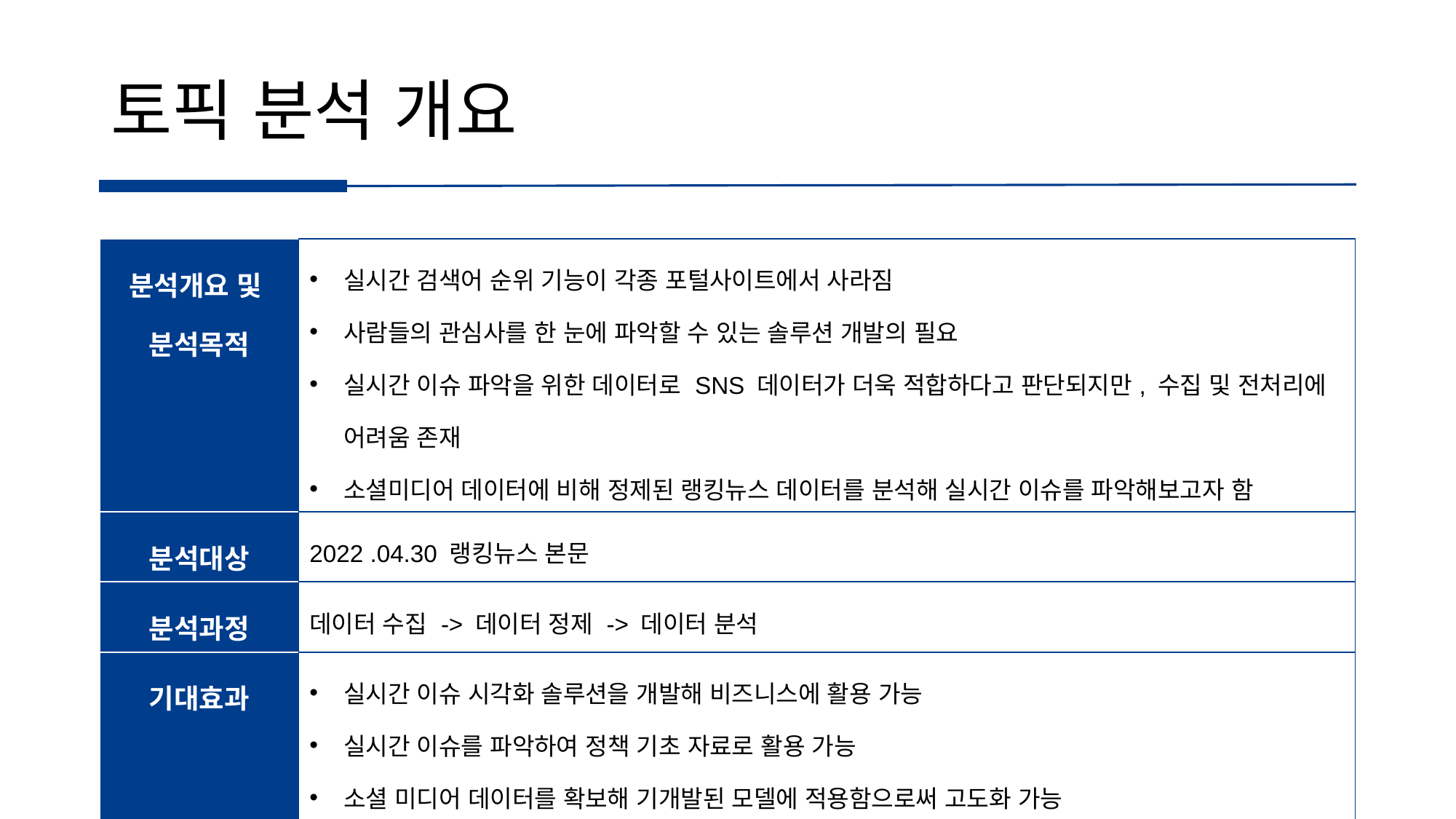

# 토픽 분석 개요
| 분석개요 및 분석목적 | 실시간 검색어 순위 기능이 각종 포털사이트에서 사라짐 사람들의 관심사를 한 눈에 파악할 수 있는 솔루션 개발의 필요 실시간 이슈 파악을 위한 데이터로 SNS 데이터가 더욱 적합하다고 판단되지만, 수집 및 전처리에 어려움 존재 소셜미디어 데이터에 비해 정제된 랭킹뉴스 데이터를 분석해 실시간 이슈를 파악해보고자 함 |
| --- | --- |
| 분석대상 | 2022 .04.30 랭킹뉴스 본문 |
| 분석과정 | 데이터 수집 -> 데이터 정제 -> 데이터 분석 |
| 기대효과 | 실시간 이슈 시각화 솔루션을 개발해 비즈니스에 활용 가능 실시간 이슈를 파악하여 정책 기초 자료로 활용 가능 소셜 미디어 데이터를 확보해 기개발된 모델에 적용함으로써 고도화 가능 |